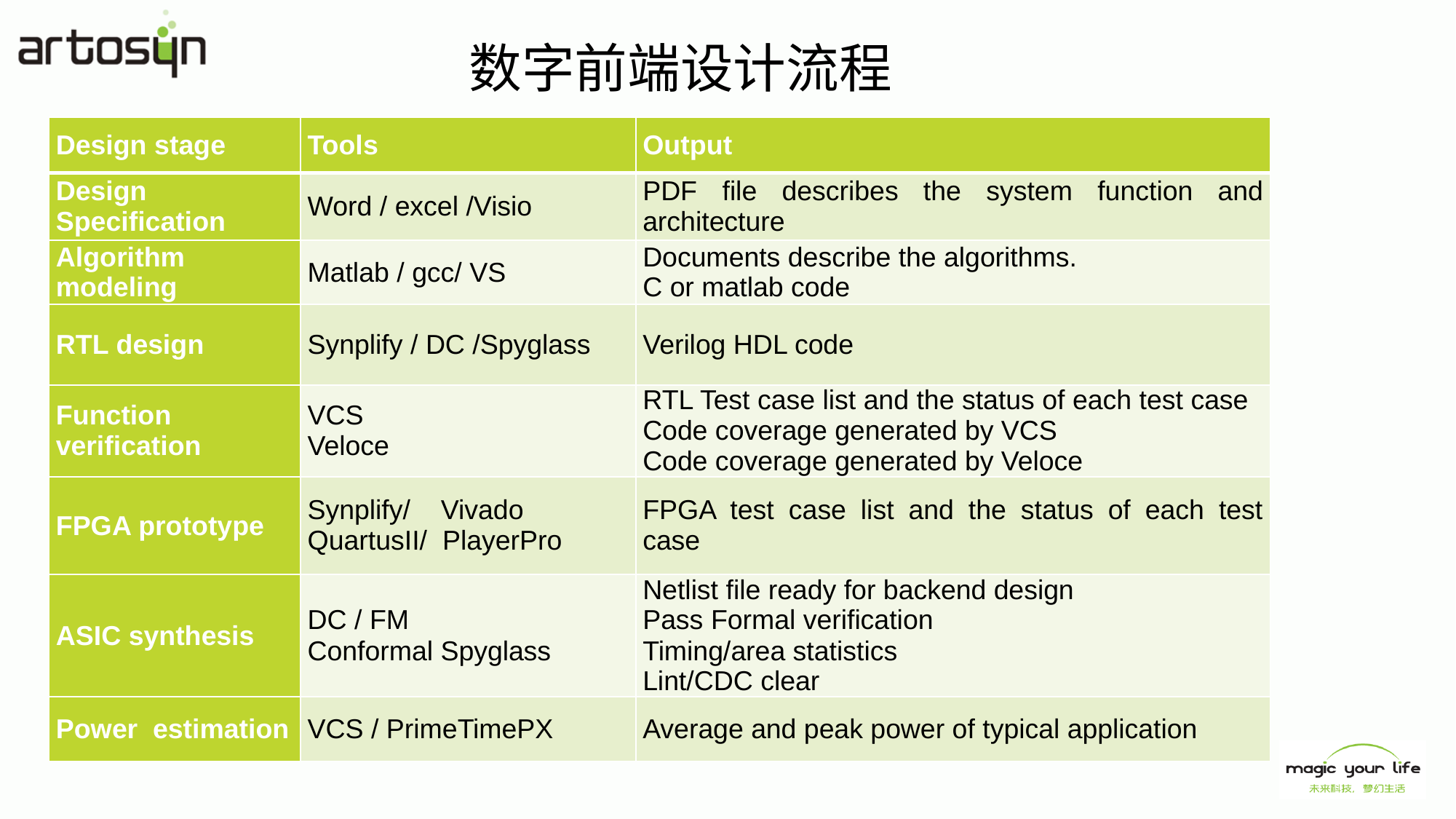

数字前端设计流程
| Design stage | Tools | Output |
| --- | --- | --- |
| Design Specification | Word / excel /Visio | PDF file describes the system function and architecture |
| Algorithm modeling | Matlab / gcc/ VS | Documents describe the algorithms. C or matlab code |
| RTL design | Synplify / DC /Spyglass | Verilog HDL code |
| Function verification | VCS Veloce | RTL Test case list and the status of each test case Code coverage generated by VCS Code coverage generated by Veloce |
| FPGA prototype | Synplify/ Vivado QuartusII/ PlayerPro | FPGA test case list and the status of each test case |
| ASIC synthesis | DC / FM Conformal Spyglass | Netlist file ready for backend design Pass Formal verification Timing/area statistics Lint/CDC clear |
| Power estimation | VCS / PrimeTimePX | Average and peak power of typical application |